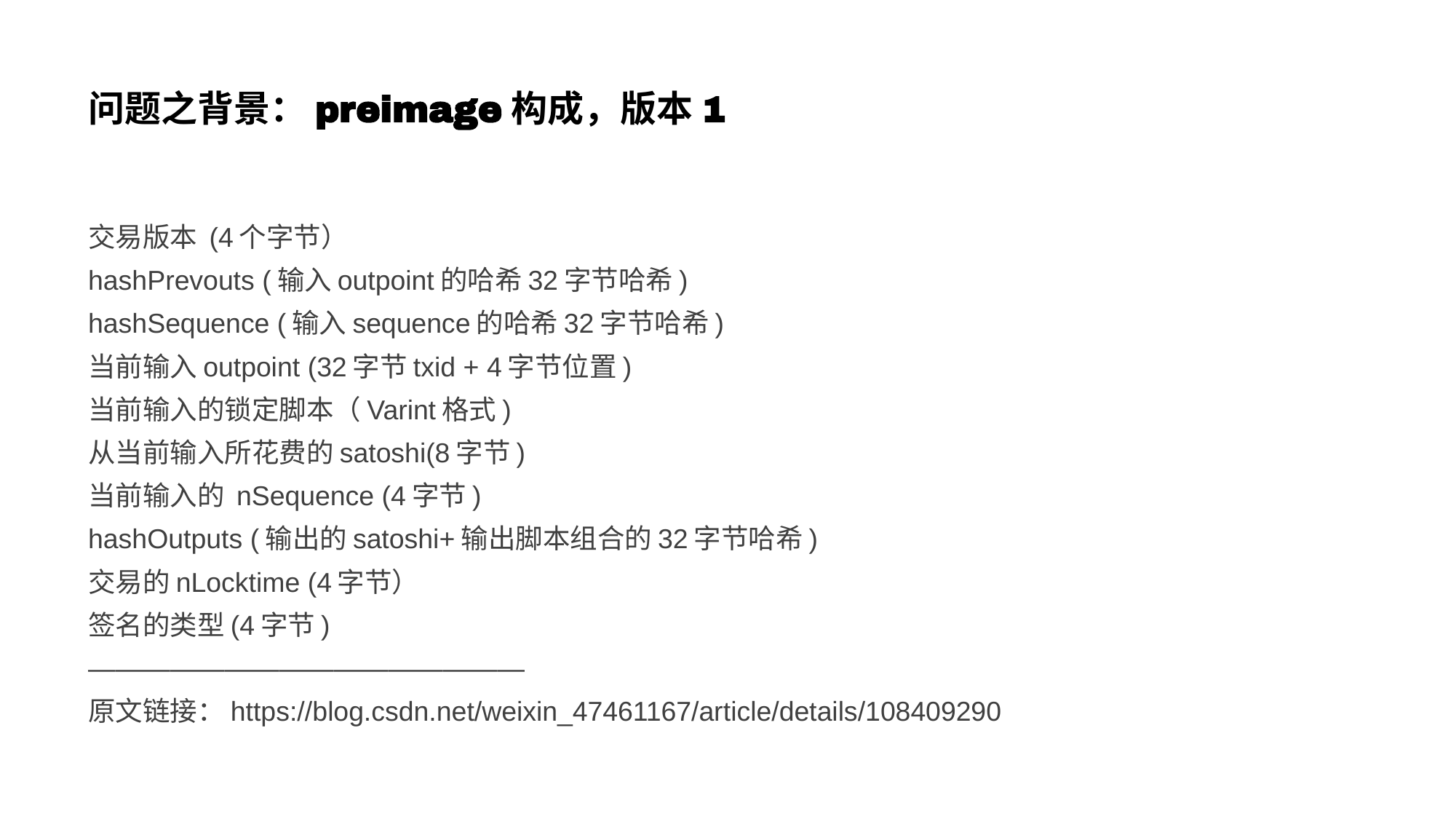

# 问题之背景：preimage构成，版本1
交易版本 (4个字节）
hashPrevouts (输入outpoint的哈希32字节哈希)
hashSequence (输入sequence的哈希32字节哈希)
当前输入outpoint (32字节txid + 4字节位置)
当前输入的锁定脚本（Varint格式)
从当前输入所花费的satoshi(8字节)
当前输入的 nSequence (4字节)
hashOutputs (输出的satoshi+输出脚本组合的32字节哈希)
交易的nLocktime (4字节）
签名的类型(4字节)
————————————————
原文链接：https://blog.csdn.net/weixin_47461167/article/details/108409290